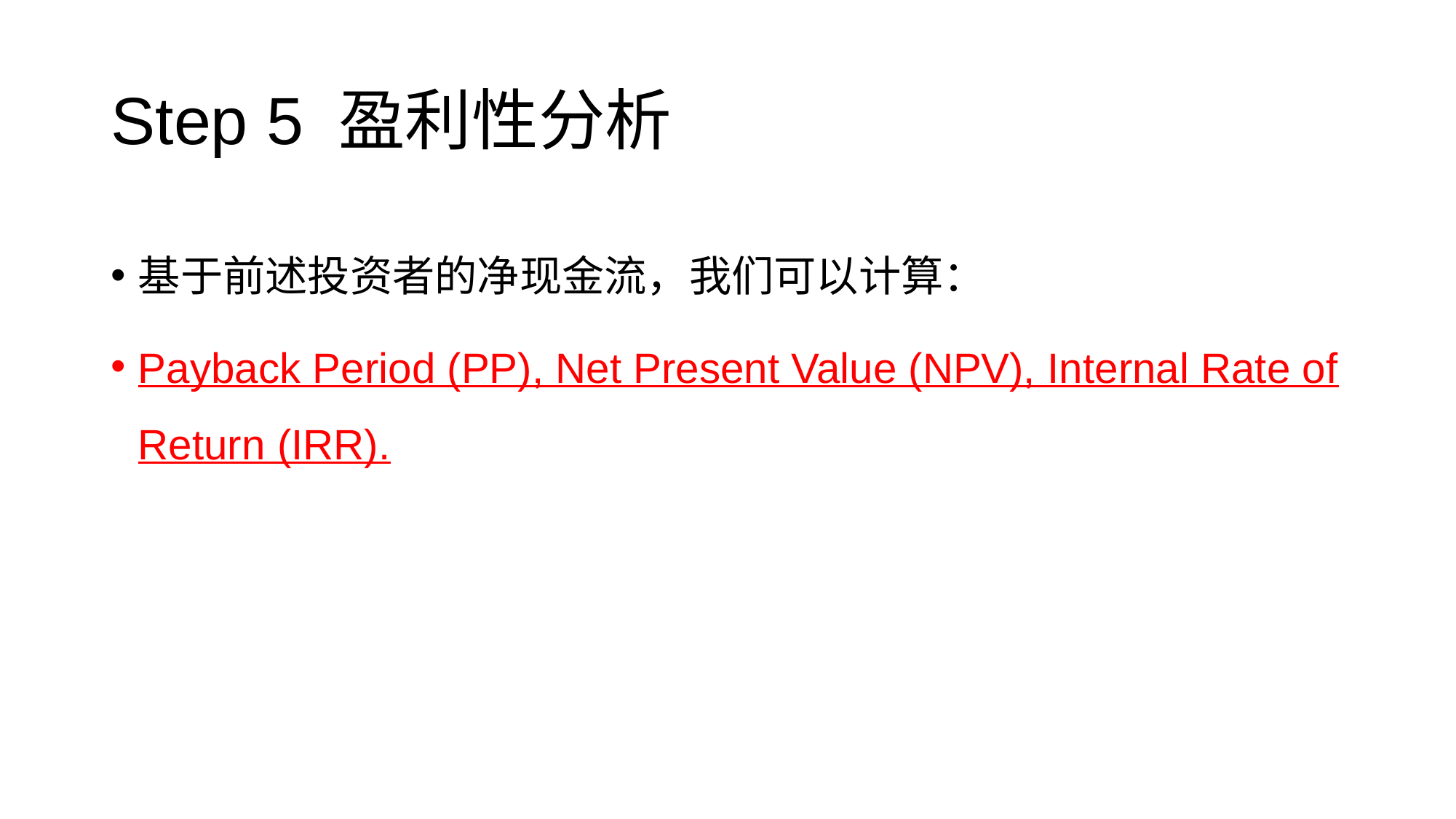

# Step 5 盈利性分析
基于前述投资者的净现金流，我们可以计算：
Payback Period (PP), Net Present Value (NPV), Internal Rate of Return (IRR).